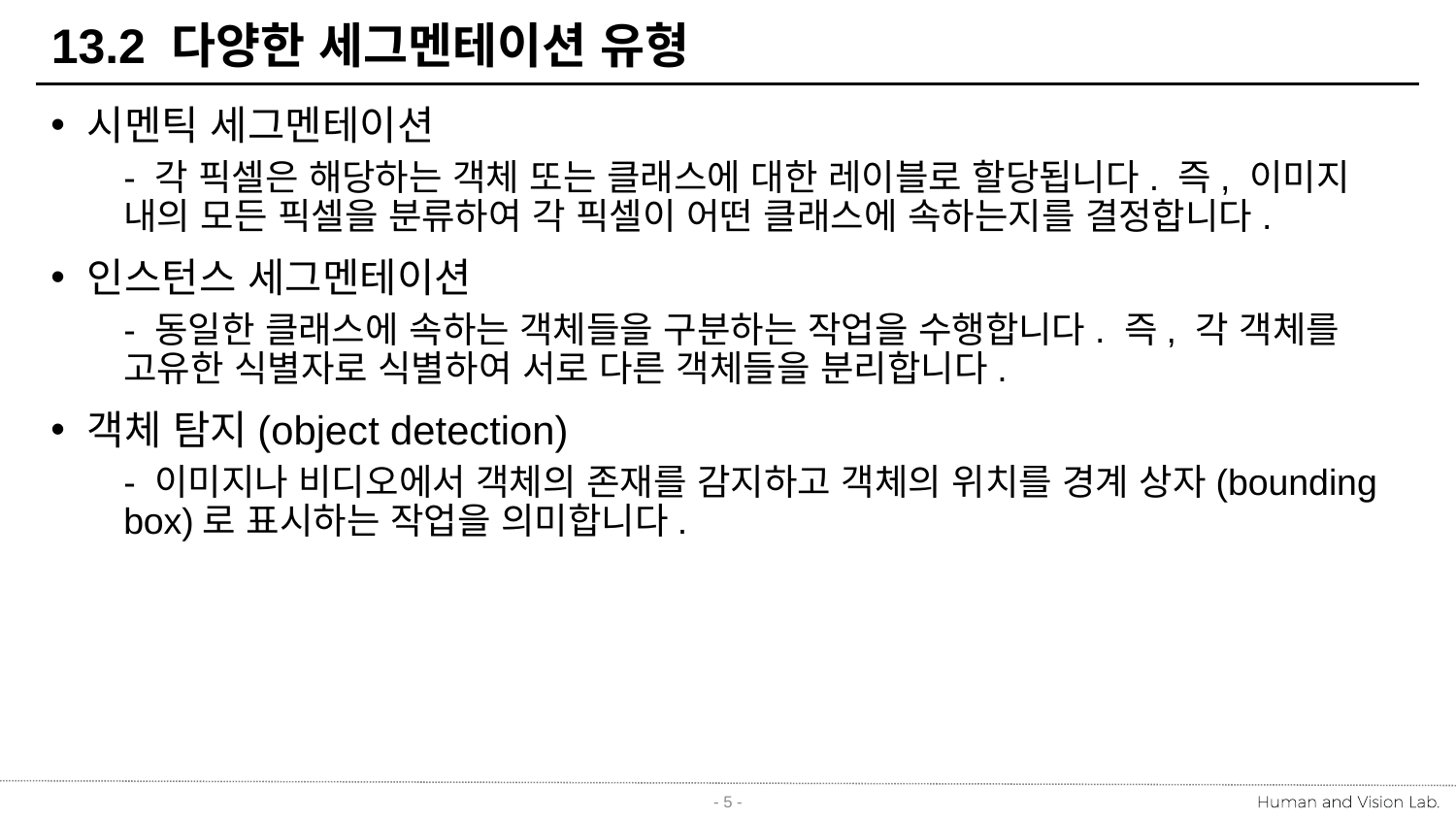

# 13.2 다양한 세그멘테이션 유형
시멘틱 세그멘테이션
- 각 픽셀은 해당하는 객체 또는 클래스에 대한 레이블로 할당됩니다. 즉, 이미지 내의 모든 픽셀을 분류하여 각 픽셀이 어떤 클래스에 속하는지를 결정합니다.
인스턴스 세그멘테이션
- 동일한 클래스에 속하는 객체들을 구분하는 작업을 수행합니다. 즉, 각 객체를 고유한 식별자로 식별하여 서로 다른 객체들을 분리합니다.
객체 탐지(object detection)
- 이미지나 비디오에서 객체의 존재를 감지하고 객체의 위치를 경계 상자(bounding box)로 표시하는 작업을 의미합니다.
- 5 -